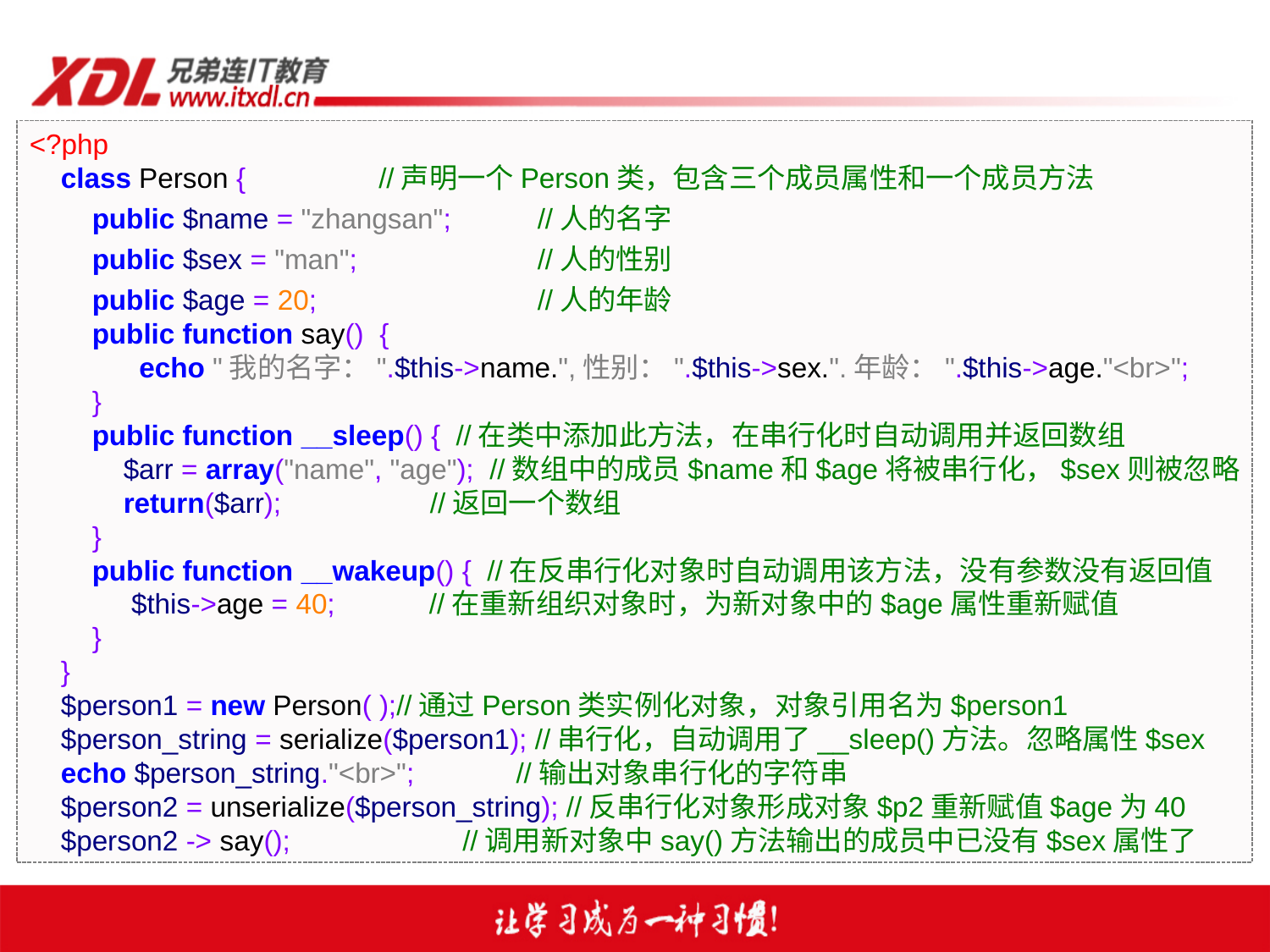

<?php
    class Person {                 //声明一个Person类，包含三个成员属性和一个成员方法
        public $name = "zhangsan";     	//人的名字
        public $sex = "man";       	//人的性别
        public $age = 20;      		//人的年龄
        public function say()  {
              echo "我的名字：".$this->name.",性别：".$this->sex.".年龄：".$this->age."<br>";
        }
        public function __sleep() {  //在类中添加此方法，在串行化时自动调用并返回数组
            $arr = array("name", "age");  //数组中的成员$name和$age将被串行化，$sex则被忽略
            return($arr);                   //返回一个数组
        }
        public function __wakeup() {  //在反串行化对象时自动调用该方法，没有参数没有返回值
             $this->age = 40;            //在重新组织对象时，为新对象中的$age属性重新赋值
        }
    }
    $person1 = new Person( );//通过Person类实例化对象，对象引用名为$person1
    $person_string = serialize($person1); //串行化，自动调用了__sleep()方法。忽略属性$sex
    echo $person_string."<br>";             //输出对象串行化的字符串
    $person2 = unserialize($person_string); //反串行化对象形成对象$p2重新赋值$age为40
    $person2 -> say();                      //调用新对象中say()方法输出的成员中已没有$sex属性了